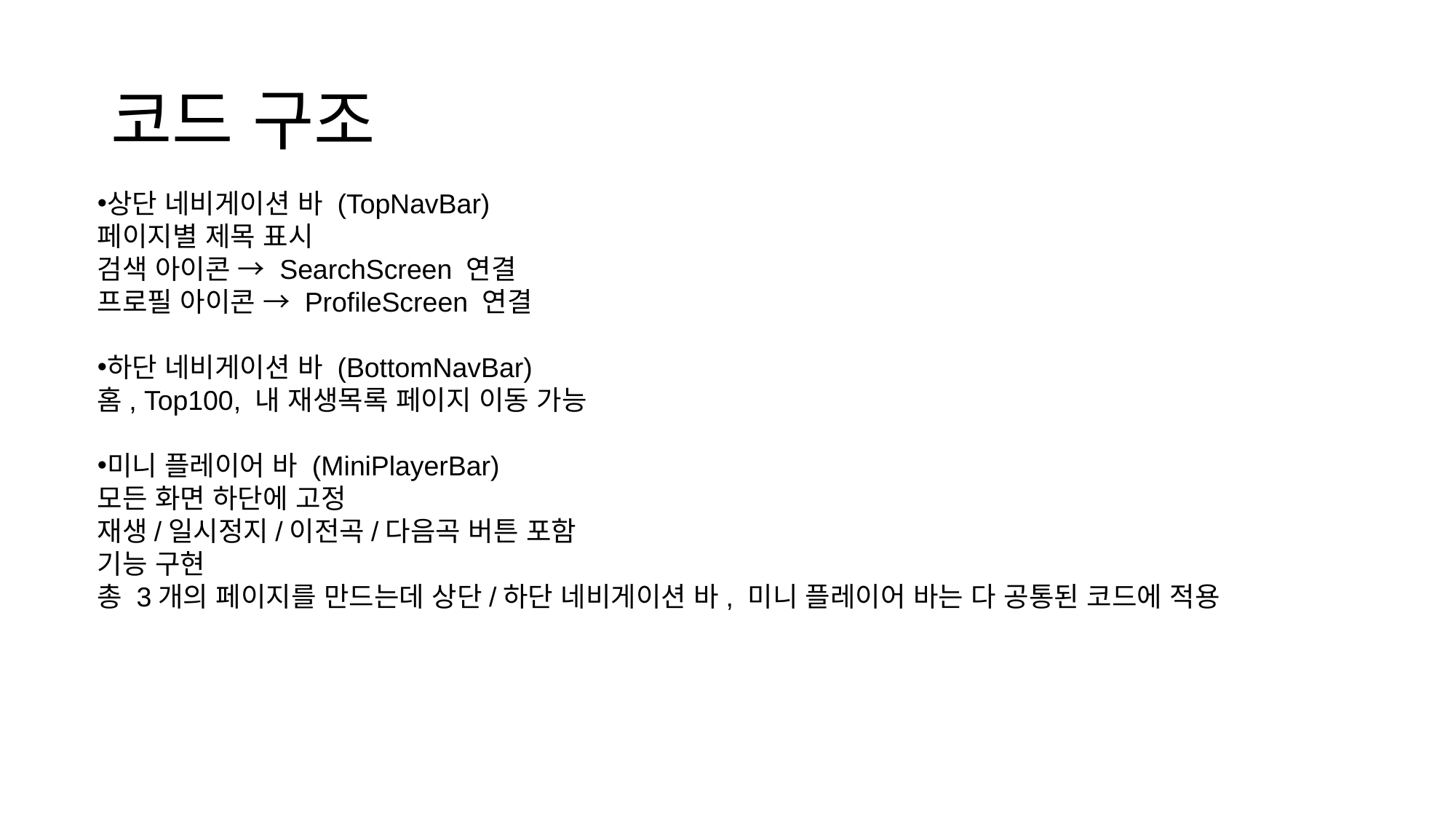

# 코드 구조
상단 네비게이션 바 (TopNavBar)
페이지별 제목 표시
검색 아이콘 → SearchScreen 연결
프로필 아이콘 → ProfileScreen 연결

하단 네비게이션 바 (BottomNavBar)
홈, Top100, 내 재생목록 페이지 이동 가능

미니 플레이어 바 (MiniPlayerBar)
모든 화면 하단에 고정
재생/일시정지/이전곡/다음곡 버튼 포함
기능 구현
총 3개의 페이지를 만드는데 상단/하단 네비게이션 바, 미니 플레이어 바는 다 공통된 코드에 적용